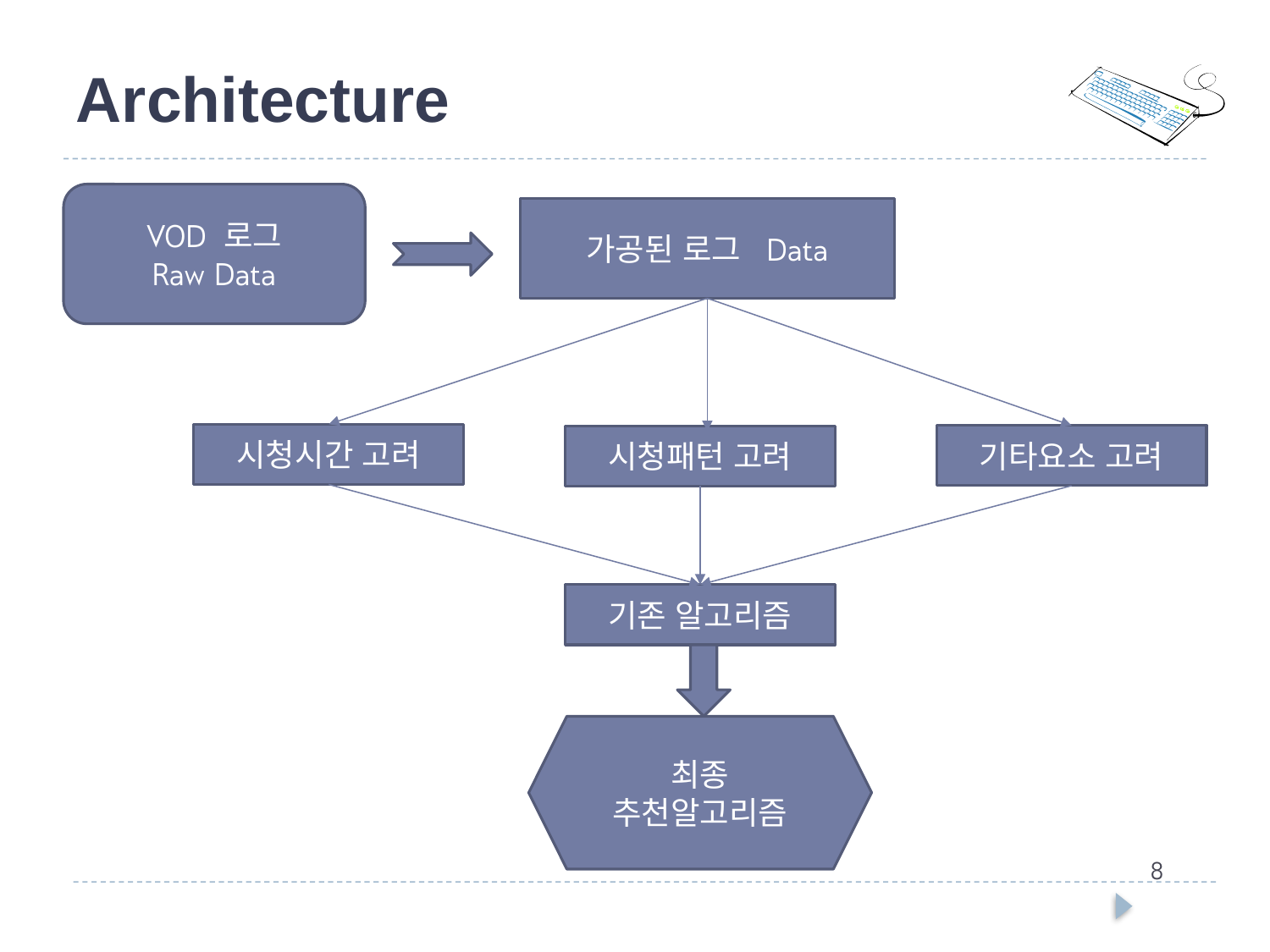

# Architecture
VOD 로그
Raw Data
가공된 로그  Data

시청시간 고려
기타요소 고려
시청패턴 고려
기존 알고리즘

최종
추천알고리즘
8